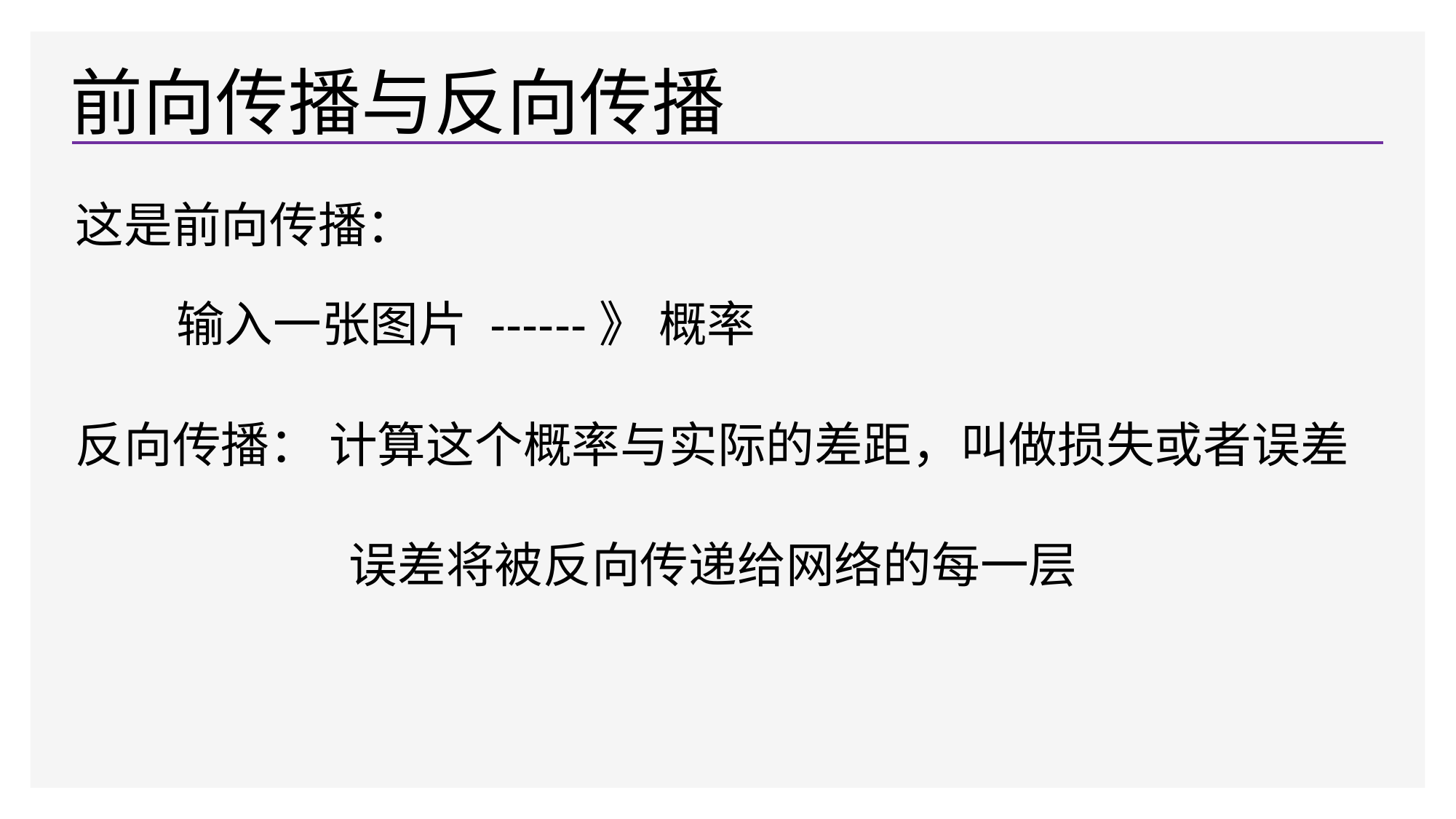

# 前向传播与反向传播
这是前向传播：

输入一张图片 ------》 概率
反向传播： 计算这个概率与实际的差距，叫做损失或者误差 误差将被反向传递给网络的每一层